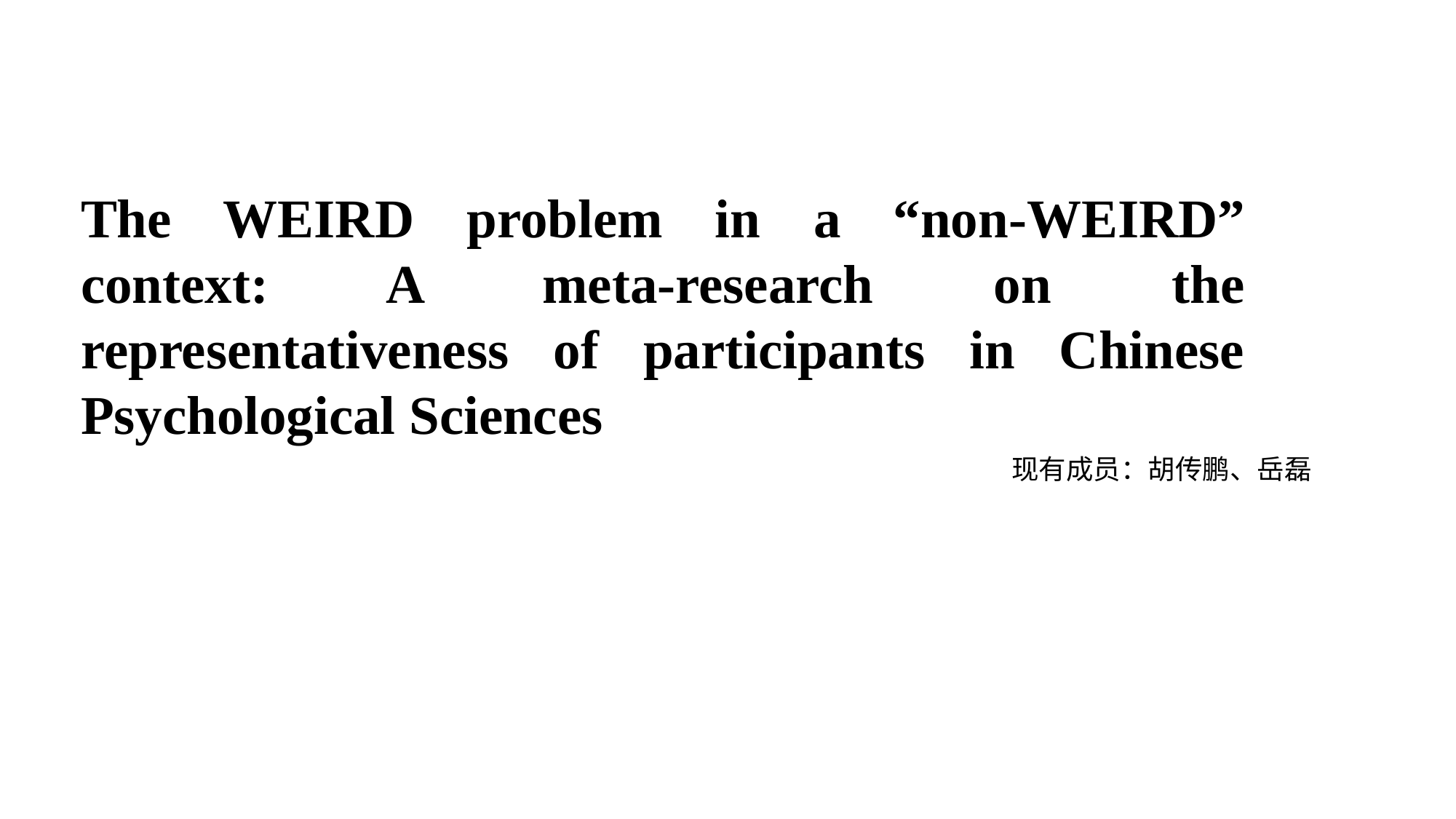

The WEIRD problem in a “non-WEIRD” context: A meta-research on the representativeness of participants in Chinese Psychological Sciences
现有成员：胡传鹏、岳磊